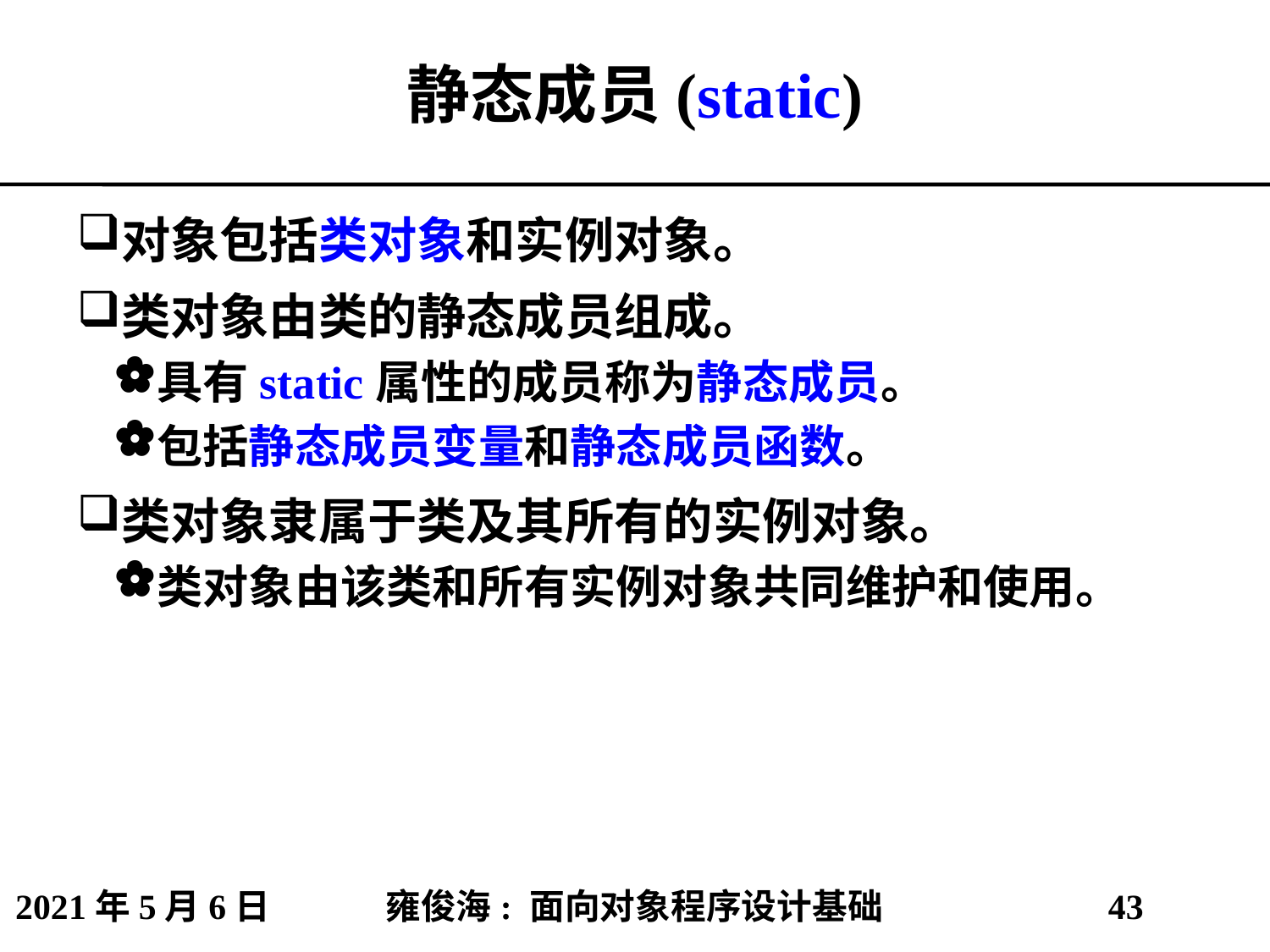

# 静态成员(static)

对象包括类对象和实例对象。
类对象由类的静态成员组成。
具有static属性的成员称为静态成员。
包括静态成员变量和静态成员函数。
类对象隶属于类及其所有的实例对象。
类对象由该类和所有实例对象共同维护和使用。
2021年5月6日
雍俊海: 面向对象程序设计基础
43